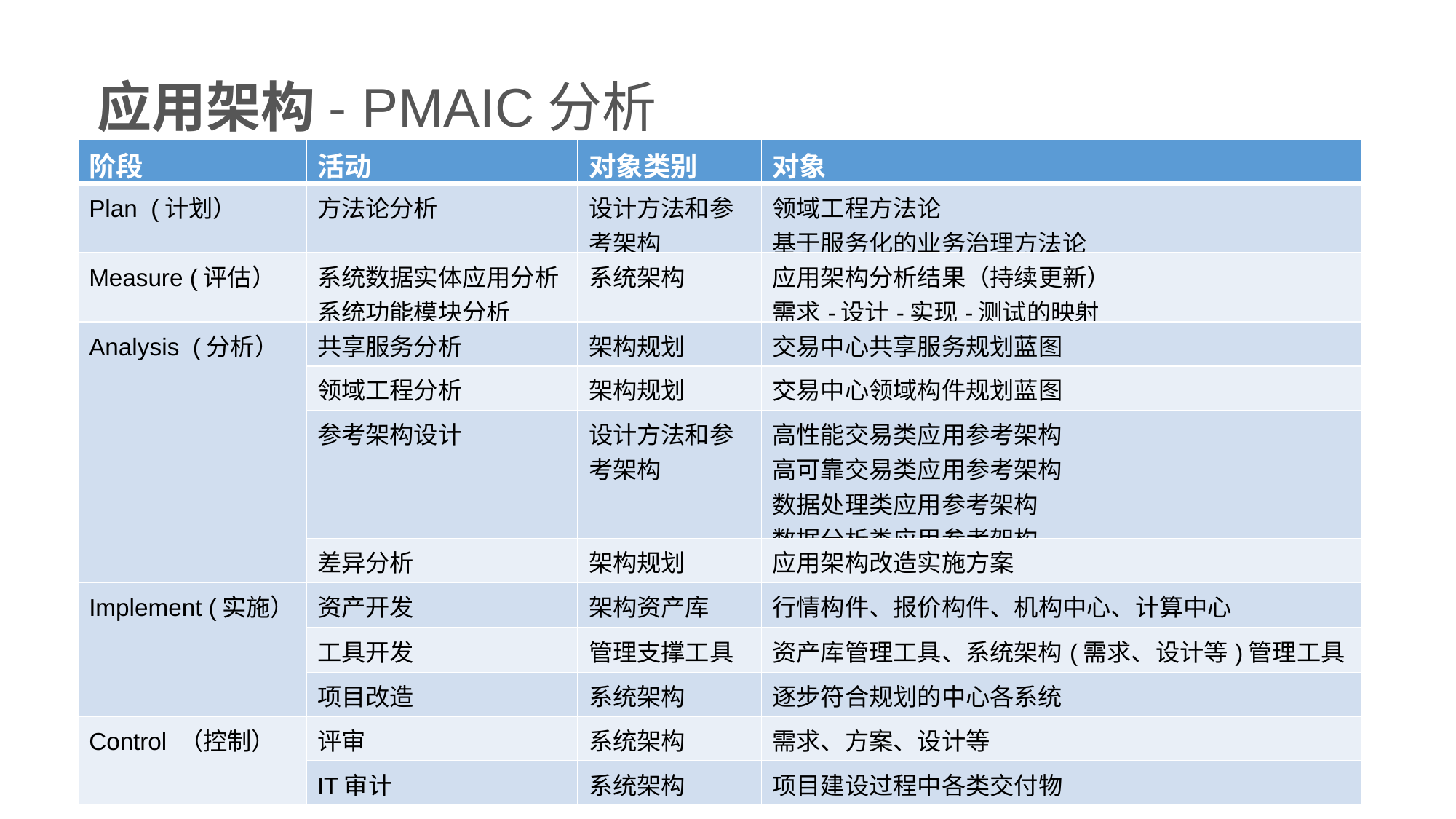

应用架构- PMAIC分析
| 阶段 | 活动 | 对象类别 | 对象 |
| --- | --- | --- | --- |
| Plan (计划） | 方法论分析 | 设计方法和参考架构 | 领域工程方法论 基于服务化的业务治理方法论 |
| Measure (评估） | 系统数据实体应用分析 系统功能模块分析 | 系统架构 | 应用架构分析结果（持续更新） 需求-设计-实现-测试的映射 |
| Analysis (分析） | 共享服务分析 | 架构规划 | 交易中心共享服务规划蓝图 |
|  | 领域工程分析 | 架构规划 | 交易中心领域构件规划蓝图 |
|  | 参考架构设计 | 设计方法和参考架构 | 高性能交易类应用参考架构 高可靠交易类应用参考架构 数据处理类应用参考架构 数据分析类应用参考架构 |
|  | 差异分析 | 架构规划 | 应用架构改造实施方案 |
| Implement (实施） | 资产开发 | 架构资产库 | 行情构件、报价构件、机构中心、计算中心 |
|  | 工具开发 | 管理支撑工具 | 资产库管理工具、系统架构(需求、设计等)管理工具 |
|  | 项目改造 | 系统架构 | 逐步符合规划的中心各系统 |
| Control （控制） | 评审 | 系统架构 | 需求、方案、设计等 |
|  | IT审计 | 系统架构 | 项目建设过程中各类交付物 |